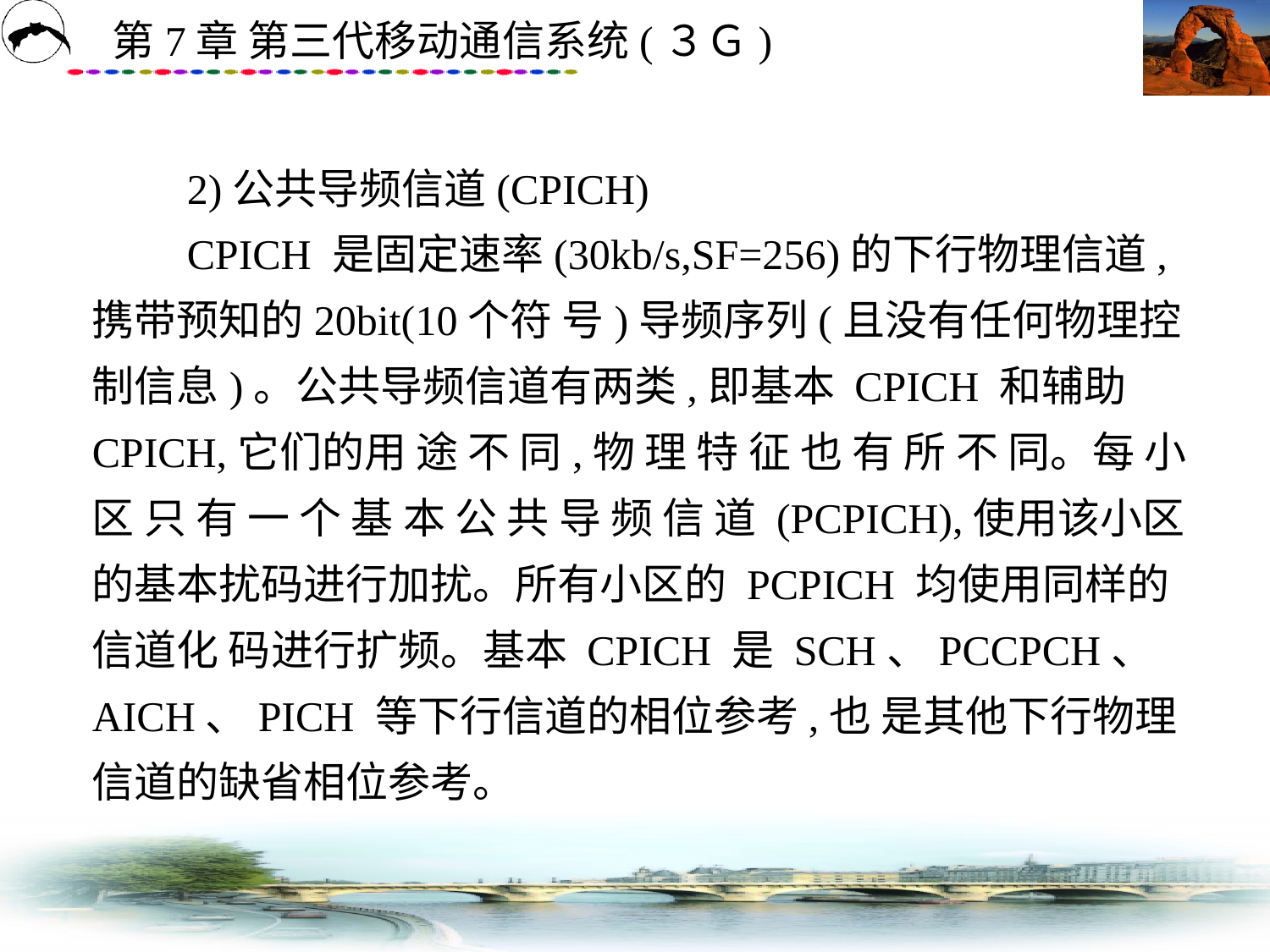

# 2)公共导频信道(CPICH) 　　CPICH 是固定速率(30kb/s,SF=256)的下行物理信道,携带预知的20bit(10个符 号)导频序列(且没有任何物理控制信息)。公共导频信道有两类,即基本 CPICH 和辅助 CPICH,它们的用 途 不 同,物 理 特 征 也 有 所 不 同。每 小 区 只 有 一 个 基 本 公 共 导 频 信 道 (PCPICH),使用该小区的基本扰码进行加扰。所有小区的 PCPICH 均使用同样的信道化 码进行扩频。基本 CPICH 是 SCH、PCCPCH、AICH、PICH 等下行信道的相位参考,也 是其他下行物理信道的缺省相位参考。